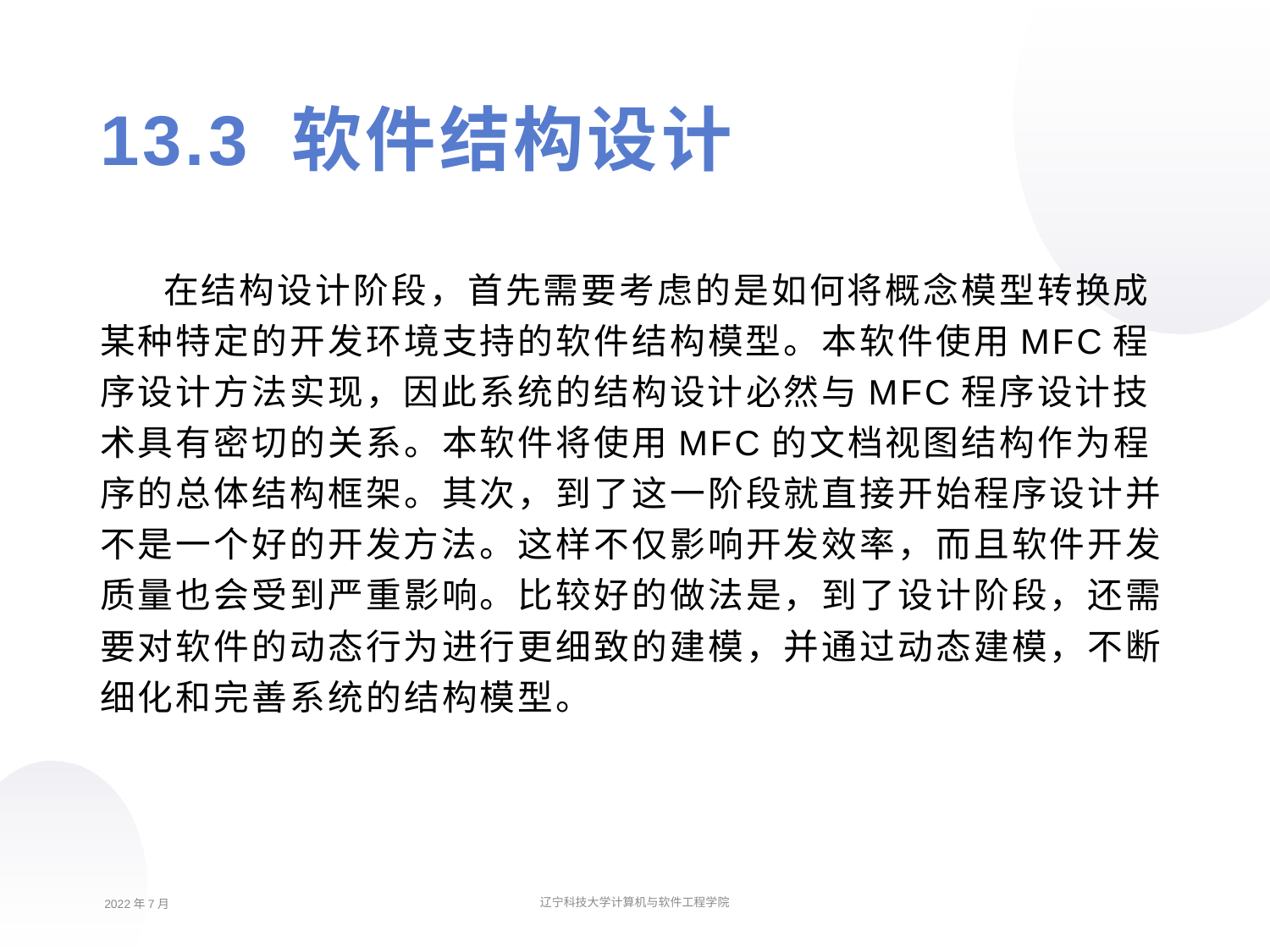

13.3 软件结构设计
在结构设计阶段，首先需要考虑的是如何将概念模型转换成某种特定的开发环境支持的软件结构模型。本软件使用MFC程序设计方法实现，因此系统的结构设计必然与MFC程序设计技术具有密切的关系。本软件将使用MFC的文档视图结构作为程序的总体结构框架。其次，到了这一阶段就直接开始程序设计并不是一个好的开发方法。这样不仅影响开发效率，而且软件开发质量也会受到严重影响。比较好的做法是，到了设计阶段，还需要对软件的动态行为进行更细致的建模，并通过动态建模，不断细化和完善系统的结构模型。

2022年7月
辽宁科技大学计算机与软件工程学院
21